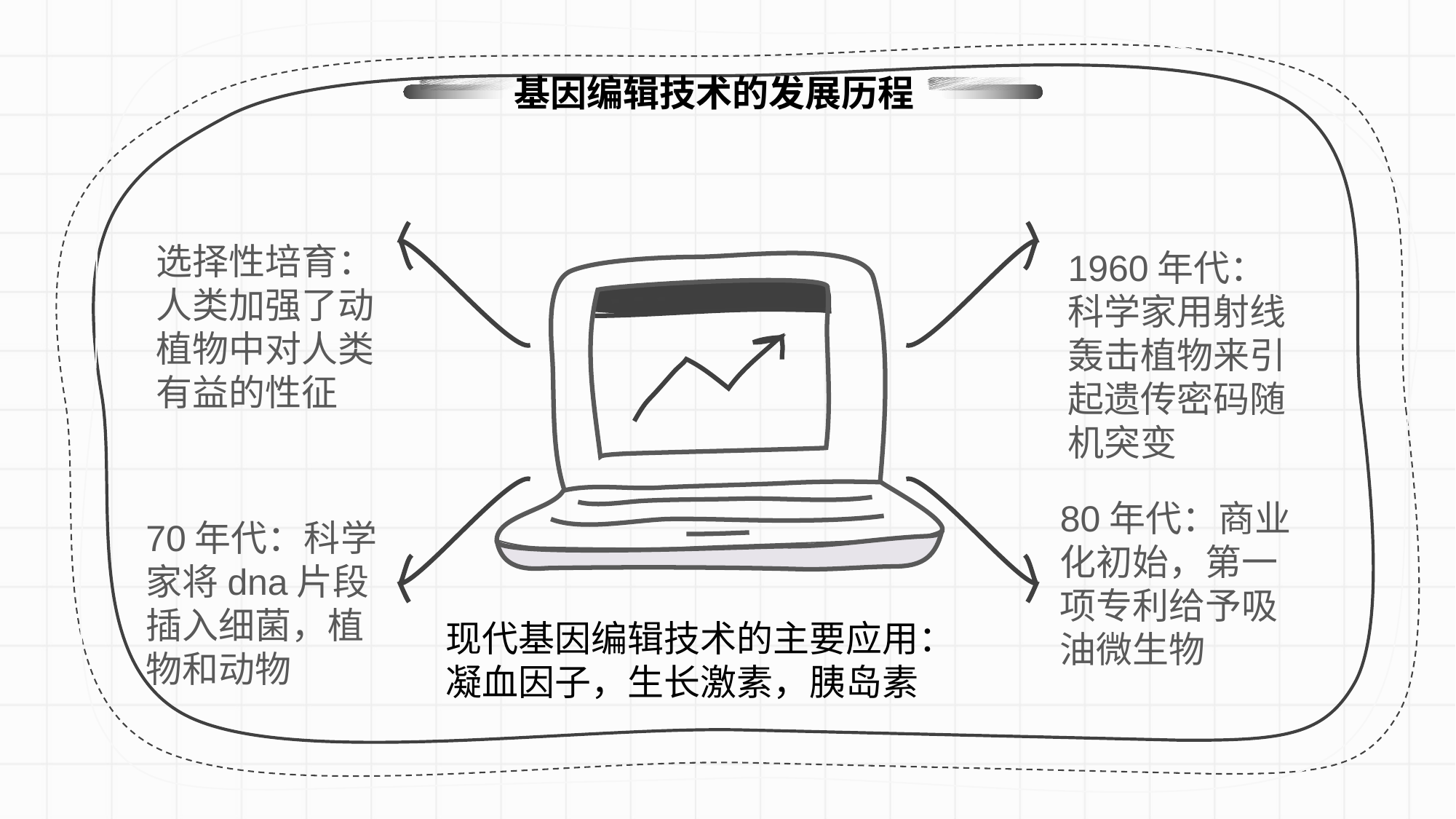

基因编辑技术的发展历程

选择性培育：人类加强了动植物中对人类有益的性征
1960年代：科学家用射线轰击植物来引起遗传密码随机突变

80年代：商业化初始，第一项专利给予吸油微生物
70年代：科学家将dna片段插入细菌，植物和动物
现代基因编辑技术的主要应用：凝血因子，生长激素，胰岛素